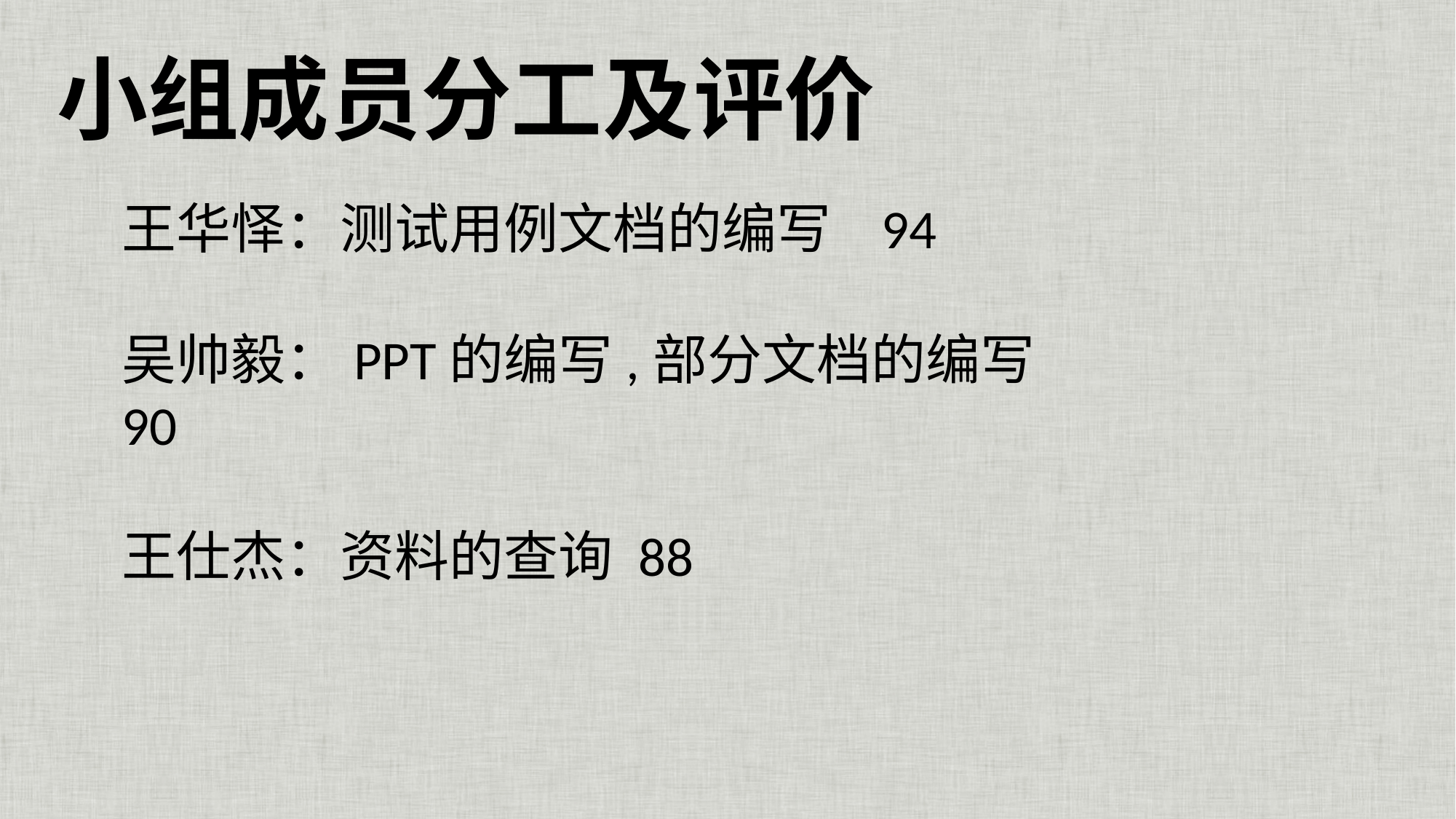

小组成员分工及评价
王华怿：测试用例文档的编写   94

吴帅毅：PPT的编写,部分文档的编写 90

王仕杰：资料的查询 88